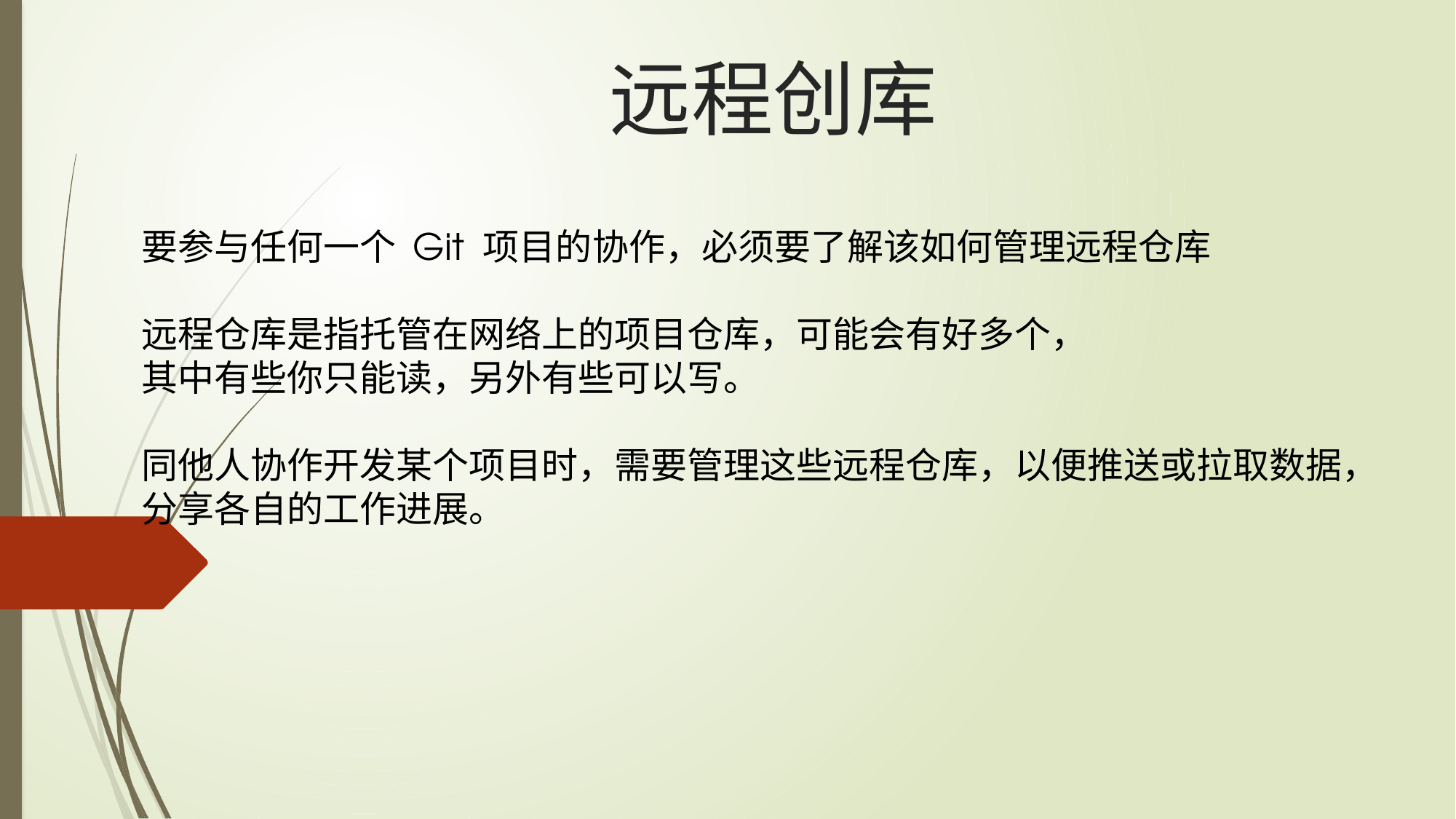

# 远程创库
要参与任何一个 Git 项目的协作，必须要了解该如何管理远程仓库

远程仓库是指托管在网络上的项目仓库，可能会有好多个，
其中有些你只能读，另外有些可以写。

同他人协作开发某个项目时，需要管理这些远程仓库，以便推送或拉取数据，
分享各自的工作进展。